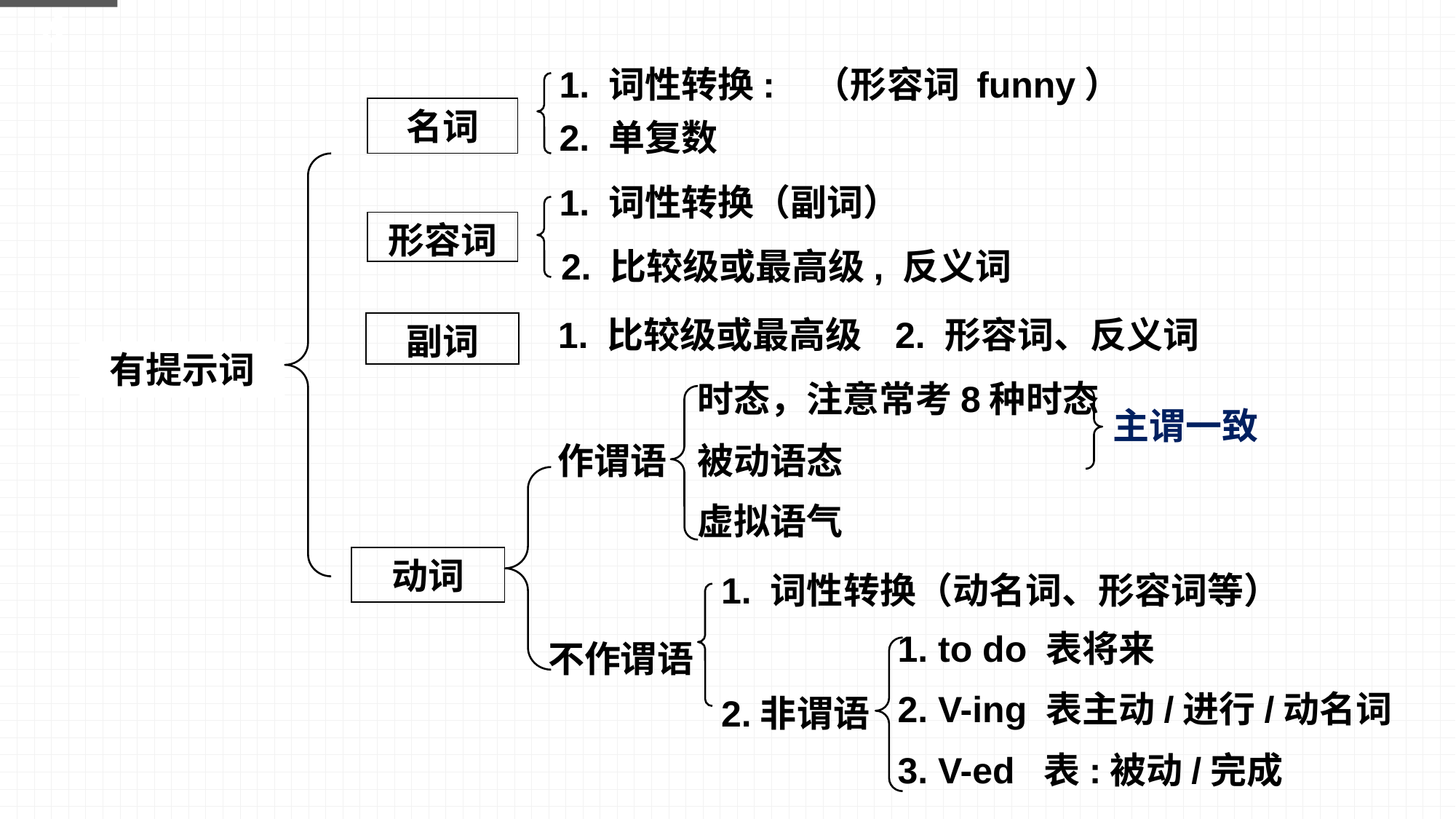

4

1. 词性转换:   （形容词 funny）

名词

2. 单复数

1. 词性转换（副词）

形容词

2. 比较级或最高级, 反义词

1. 比较级或最高级   2. 形容词、反义词

副词

有提示词

时态，注意常考8种时态

主谓一致

作谓语

被动语态

虚拟语气

动词

1. 词性转换（动名词、形容词等）

1. to do 表将来

不作谓语

2. V-ing 表主动/进行/动名词

2.非谓语

3. V-ed  表:被动/完成